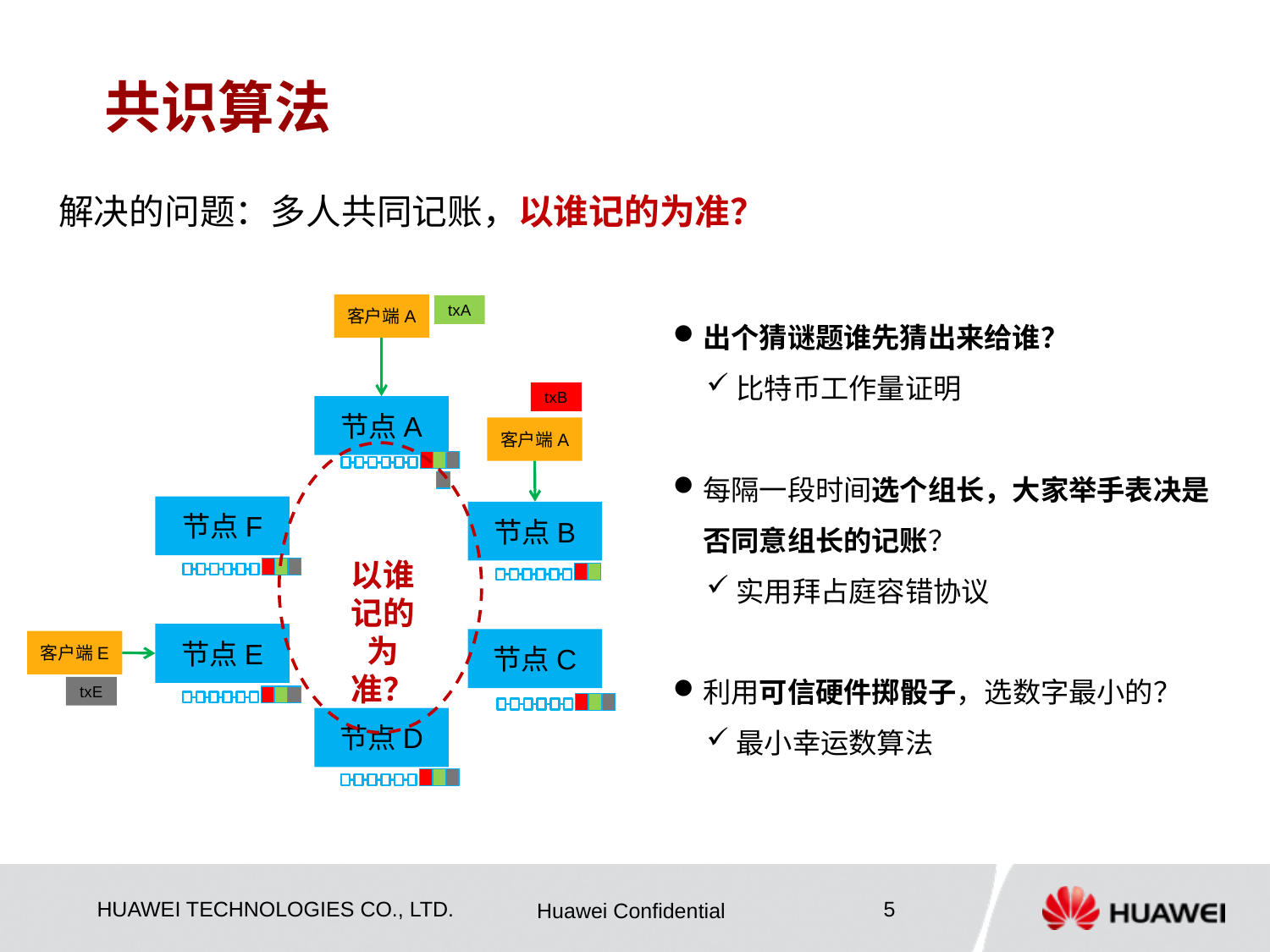

# 共识算法
解决的问题：多人共同记账，以谁记的为准？
客户端A
txA
txB
节点A
客户端A

节点F
节点B
以谁记的为准？

节点E
节点C
客户端E
txE

节点D

出个猜谜题谁先猜出来给谁？
比特币工作量证明

每隔一段时间选个组长，大家举手表决是否同意组长的记账？
实用拜占庭容错协议

利用可信硬件掷骰子，选数字最小的？
最小幸运数算法